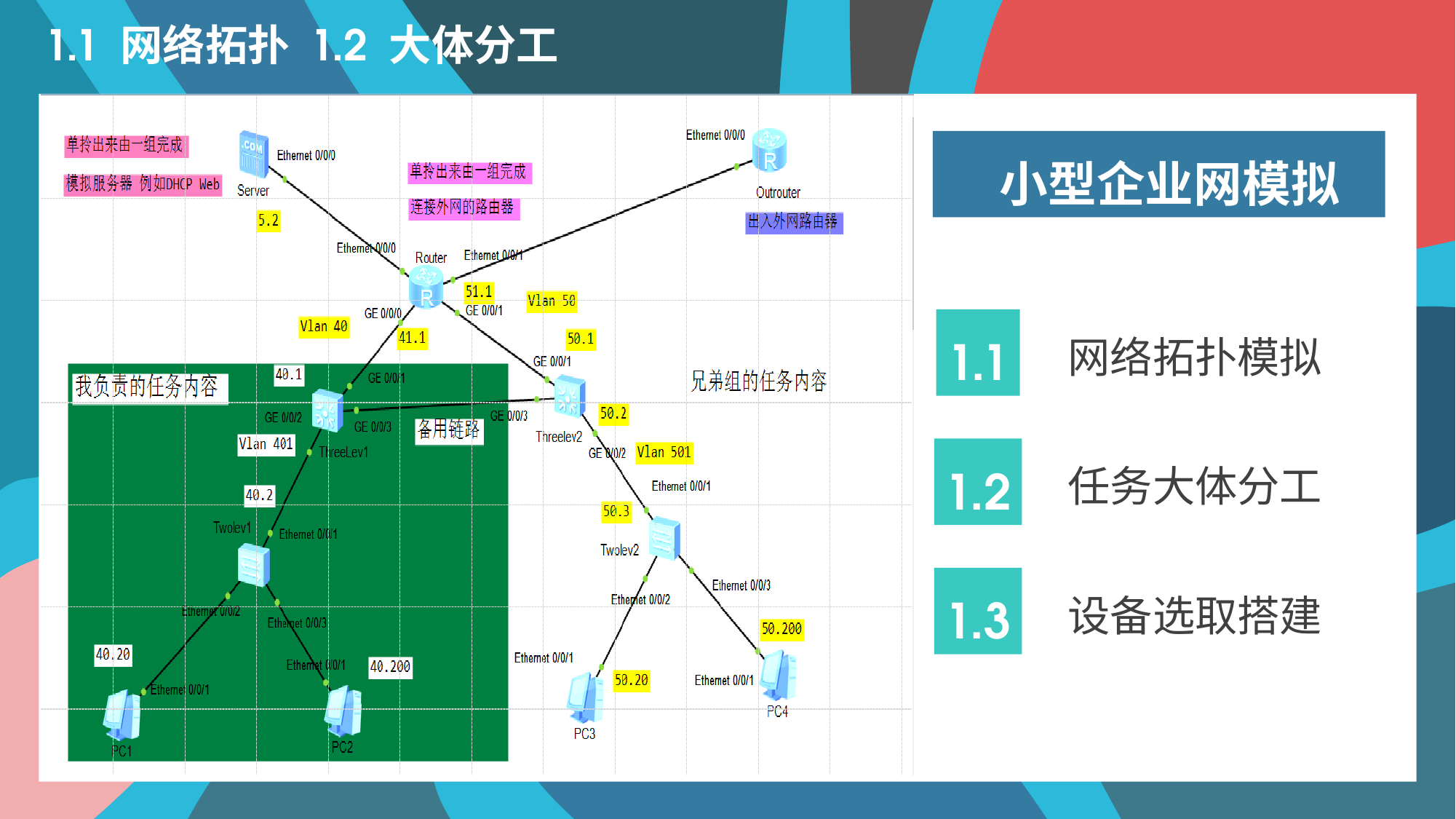

1.1 网络拓扑 1.2 大体分工

### Chart

| Category |
|---|
    小型企业网模拟
1.1
网络拓扑模拟
1.2
任务大体分工
1.3
设备选取搭建